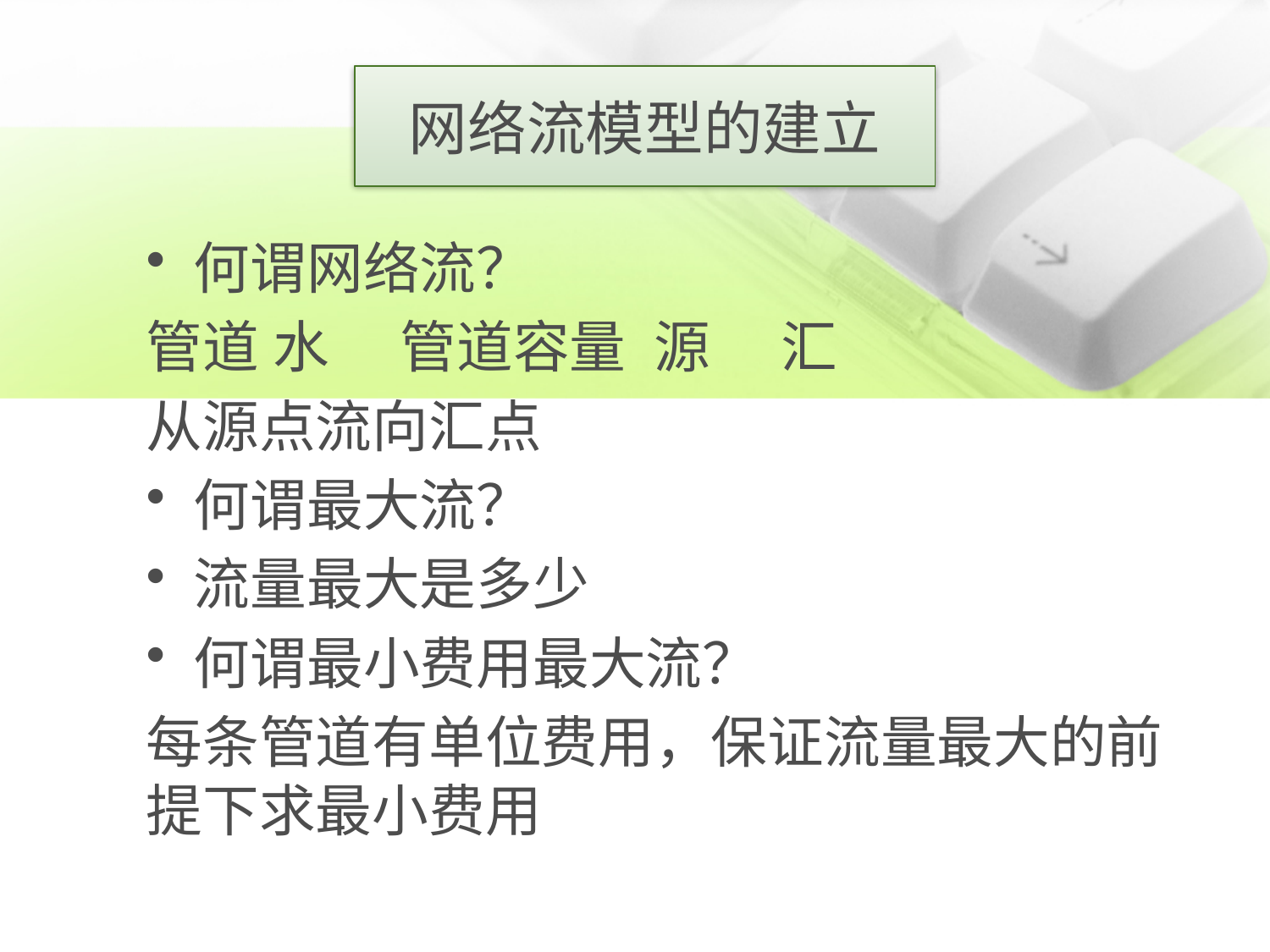

网络流模型的建立
何谓网络流？
管道	水	管道容量	源	汇
从源点流向汇点
何谓最大流？
流量最大是多少
何谓最小费用最大流？
每条管道有单位费用，保证流量最大的前提下求最小费用